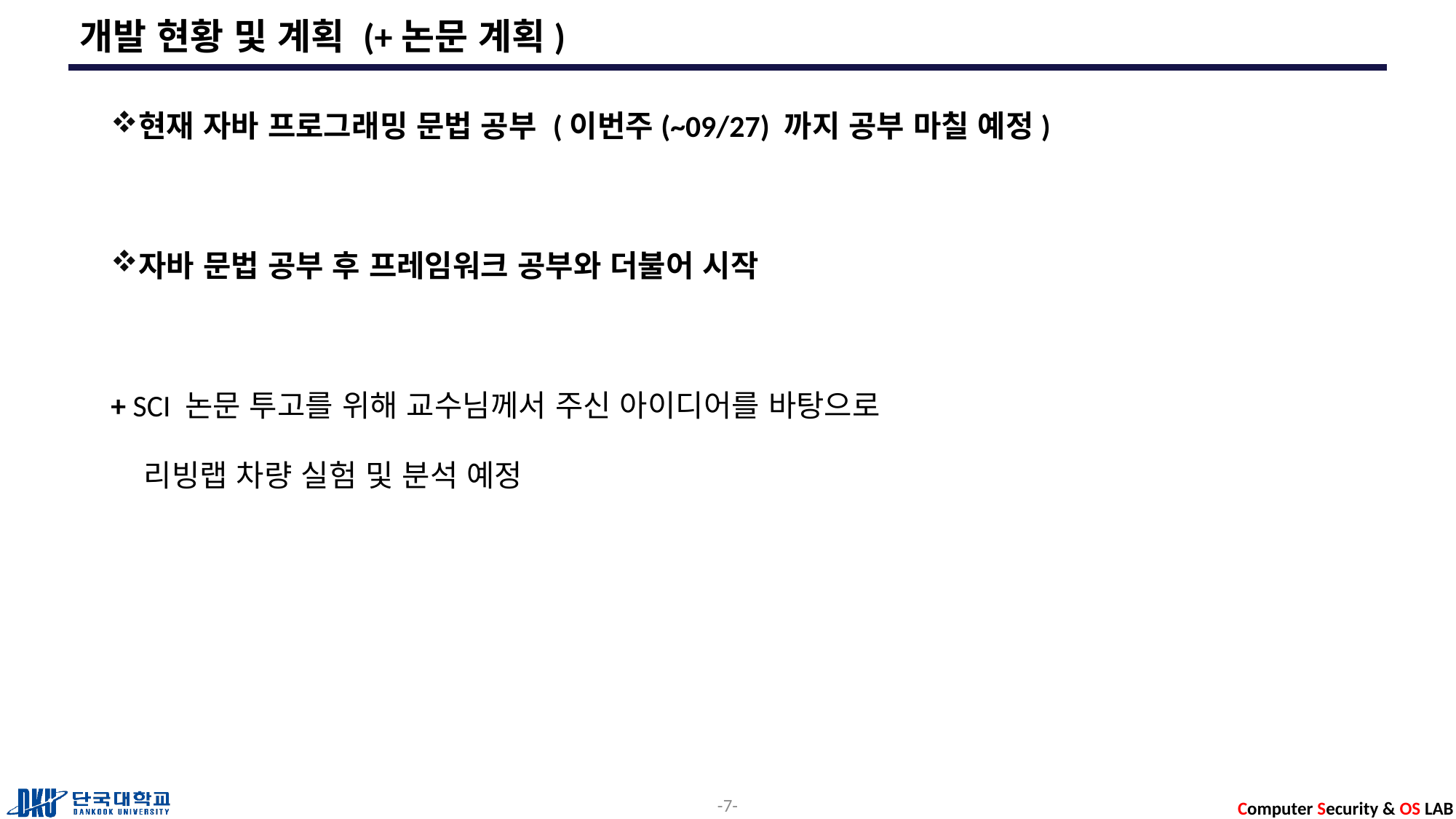

# 개발 현황 및 계획 (+논문 계획)
현재 자바 프로그래밍 문법 공부 (이번주(~09/27) 까지 공부 마칠 예정)

자바 문법 공부 후 프레임워크 공부와 더불어 시작

+ SCI 논문 투고를 위해 교수님께서 주신 아이디어를 바탕으로
   리빙랩 차량 실험 및 분석 예정

7